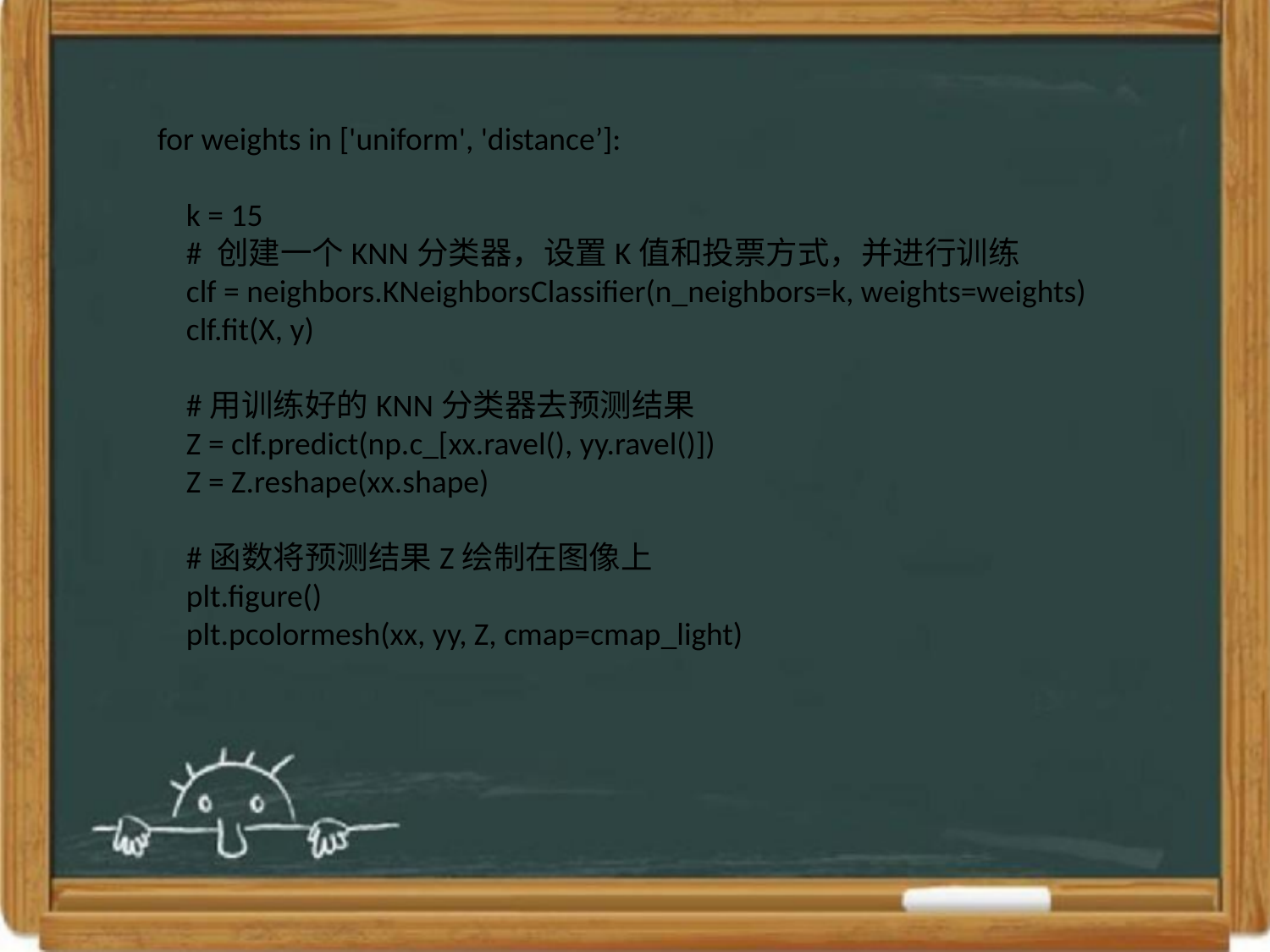

for weights in ['uniform', 'distance’]:

    k = 15
    # 创建一个KNN分类器，设置K值和投票方式，并进行训练
    clf = neighbors.KNeighborsClassifier(n_neighbors=k, weights=weights)
    clf.fit(X, y)

    #用训练好的KNN分类器去预测结果
    Z = clf.predict(np.c_[xx.ravel(), yy.ravel()])
    Z = Z.reshape(xx.shape)

    #函数将预测结果Z绘制在图像上
    plt.figure()
    plt.pcolormesh(xx, yy, Z, cmap=cmap_light)